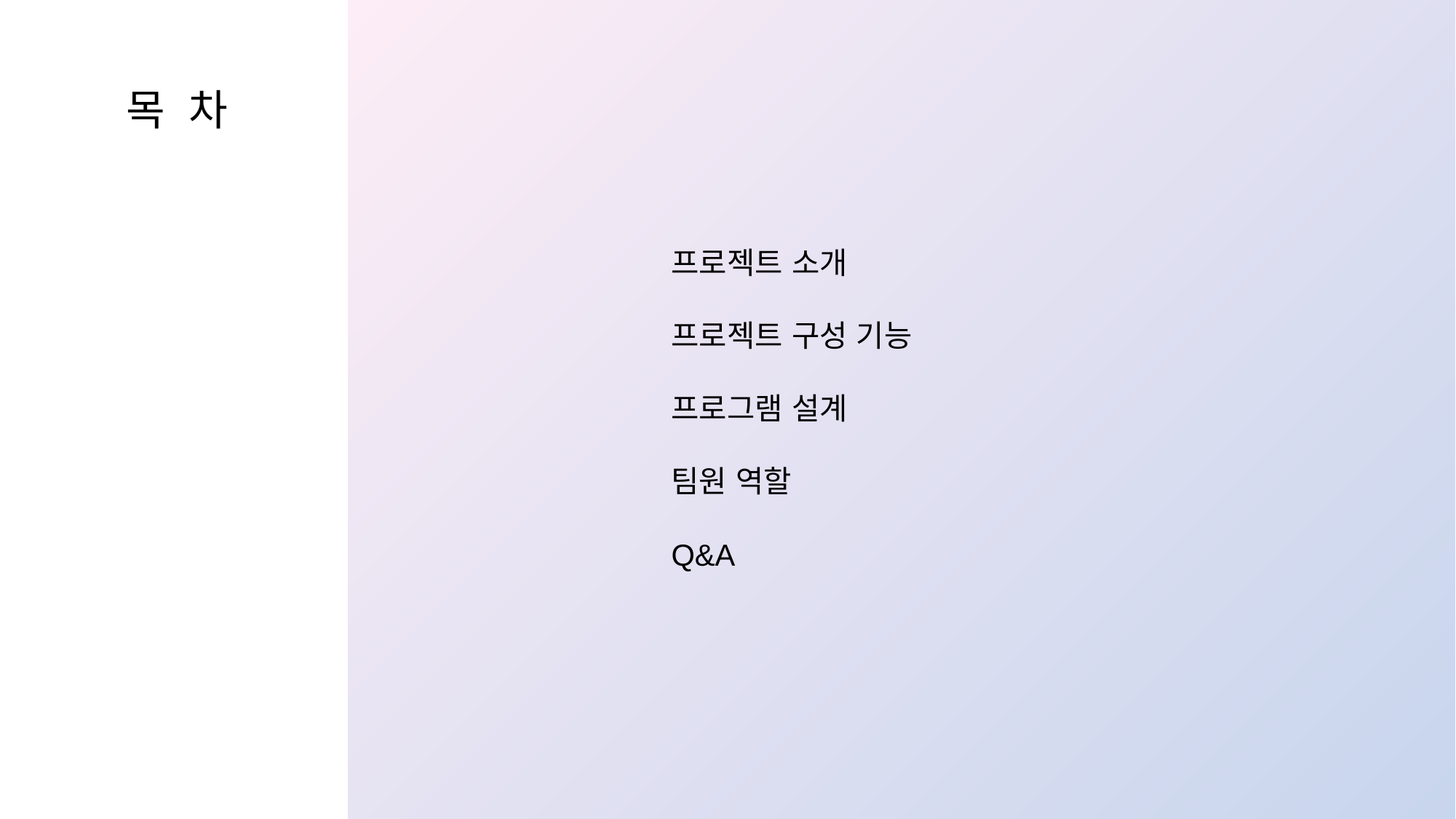

목  차
프로젝트 소개

프로젝트 구성 기능

프로그램 설계

팀원 역할

Q&A